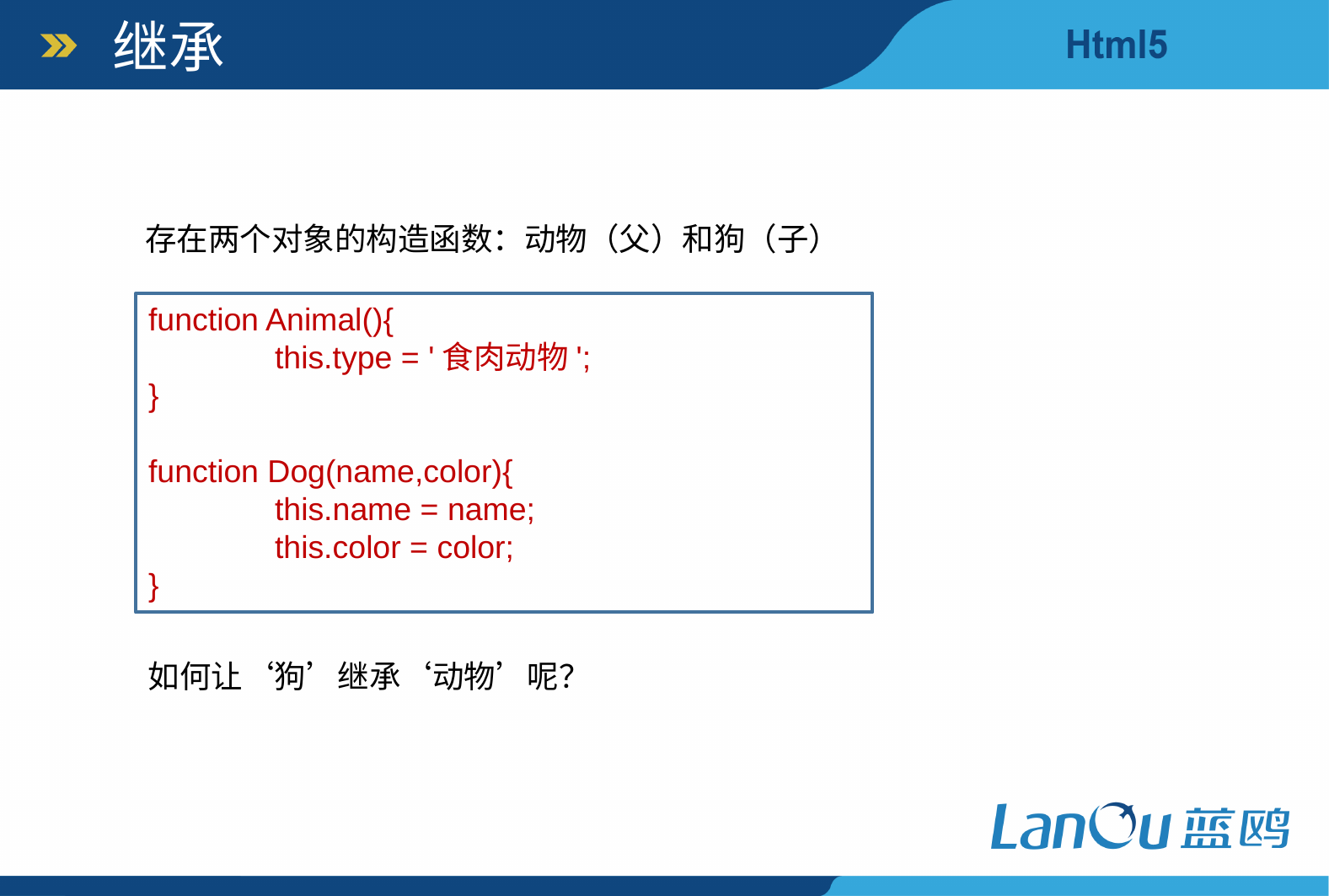

继承

存在两个对象的构造函数：动物（父）和狗（子）
function Animal(){
	this.type = '食肉动物';
}

function Dog(name,color){
	this.name = name;
	this.color = color;
}

如何让‘狗’继承‘动物’呢？